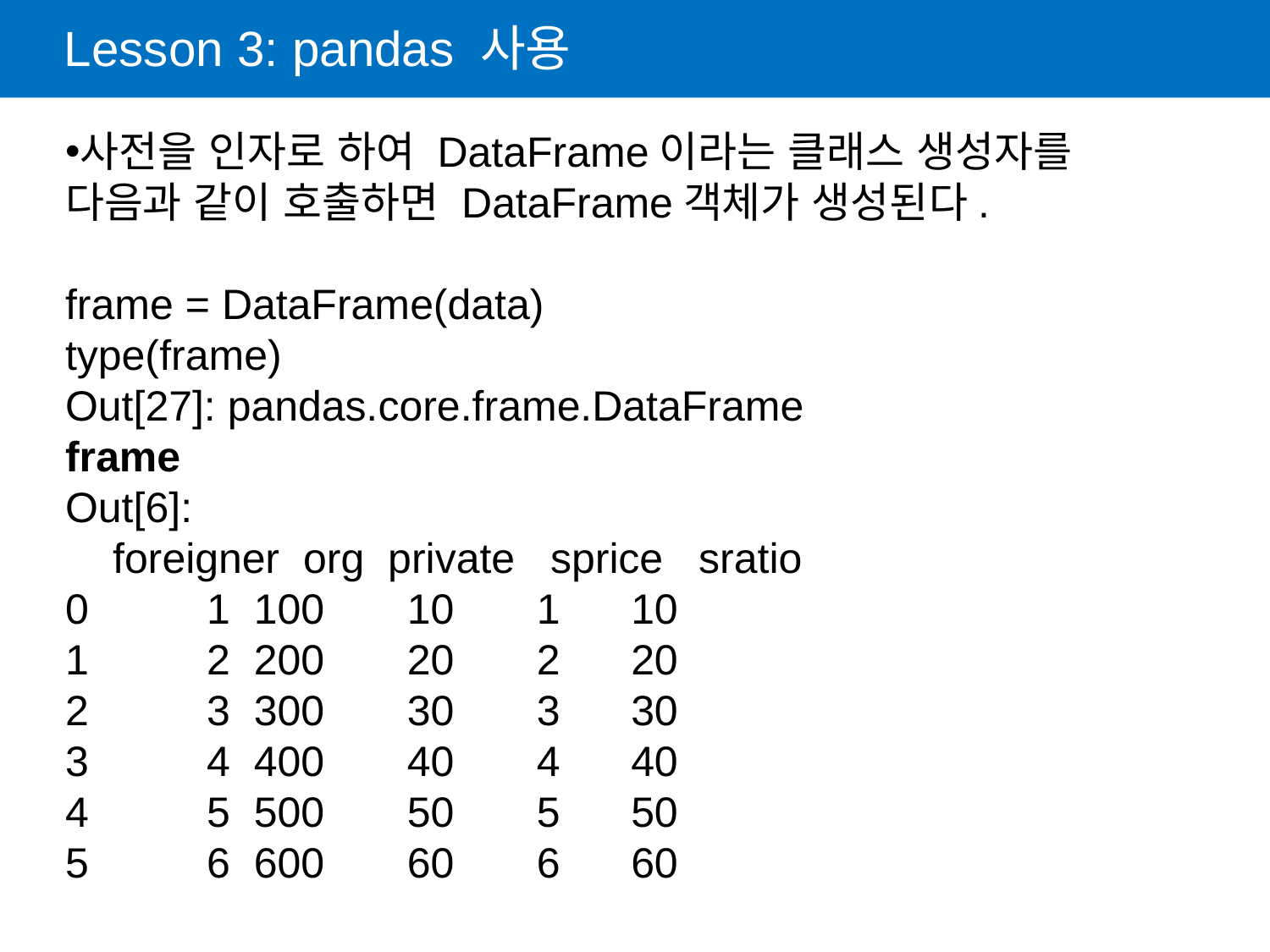

# Lesson 3: pandas 사용
사전을 인자로 하여 DataFrame이라는 클래스 생성자를 다음과 같이 호출하면 DataFrame객체가 생성된다.

frame = DataFrame(data)
type(frame)
Out[27]: pandas.core.frame.DataFrame
frame
Out[6]:
    foreigner  org  private   sprice   sratio
0          1  100       10       1      10
1          2  200       20       2      20
2          3  300       30       3      30
3          4  400       40       4      40
4          5  500       50       5      50
5          6  600       60       6      60